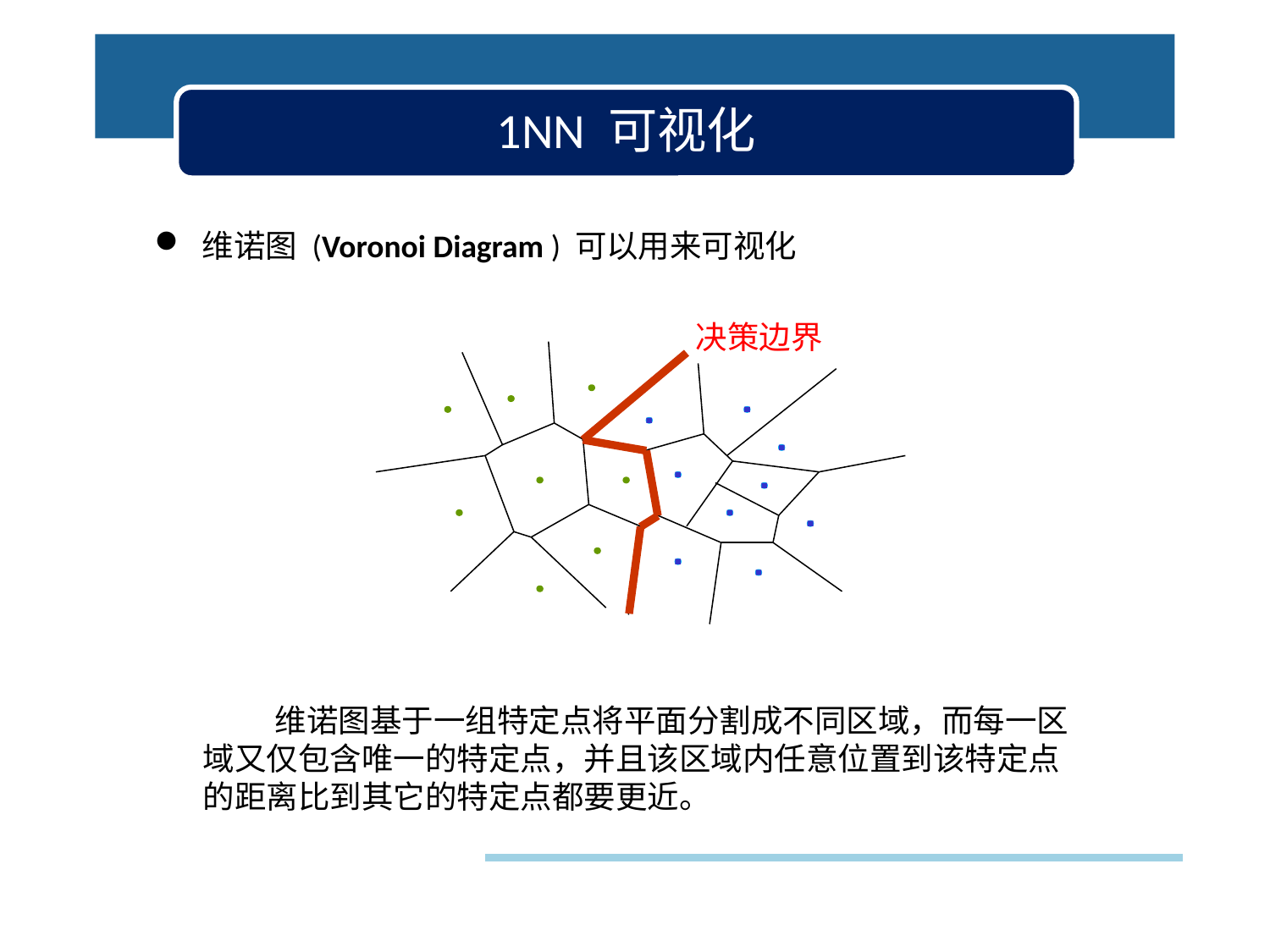

# 1NN 可视化
维诺图 (Voronoi Diagram ) 可以用来可视化
决策边界

         维诺图基于一组特定点将平面分割成不同区域，而每一区域又仅包含唯一的特定点，并且该区域内任意位置到该特定点的距离比到其它的特定点都要更近。